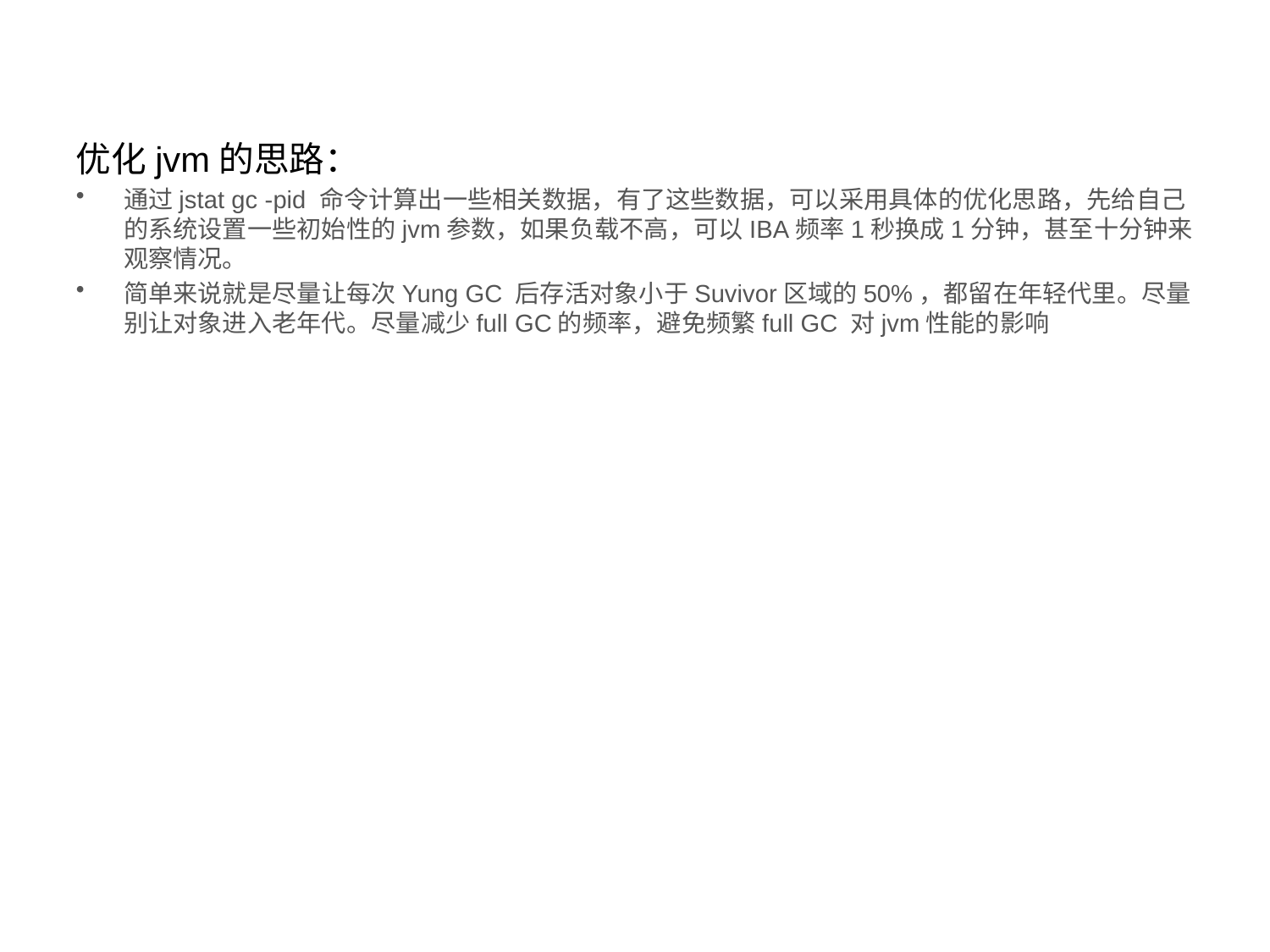

优化jvm的思路：
通过jstat gc -pid 命令计算出一些相关数据，有了这些数据，可以采用具体的优化思路，先给自己的系统设置一些初始性的jvm参数，如果负载不高，可以IBA频率1秒换成1分钟，甚至十分钟来观察情况。
简单来说就是尽量让每次Yung GC 后存活对象小于Suvivor区域的50%，都留在年轻代里。尽量别让对象进入老年代。尽量减少full GC的频率，避免频繁full GC 对jvm性能的影响